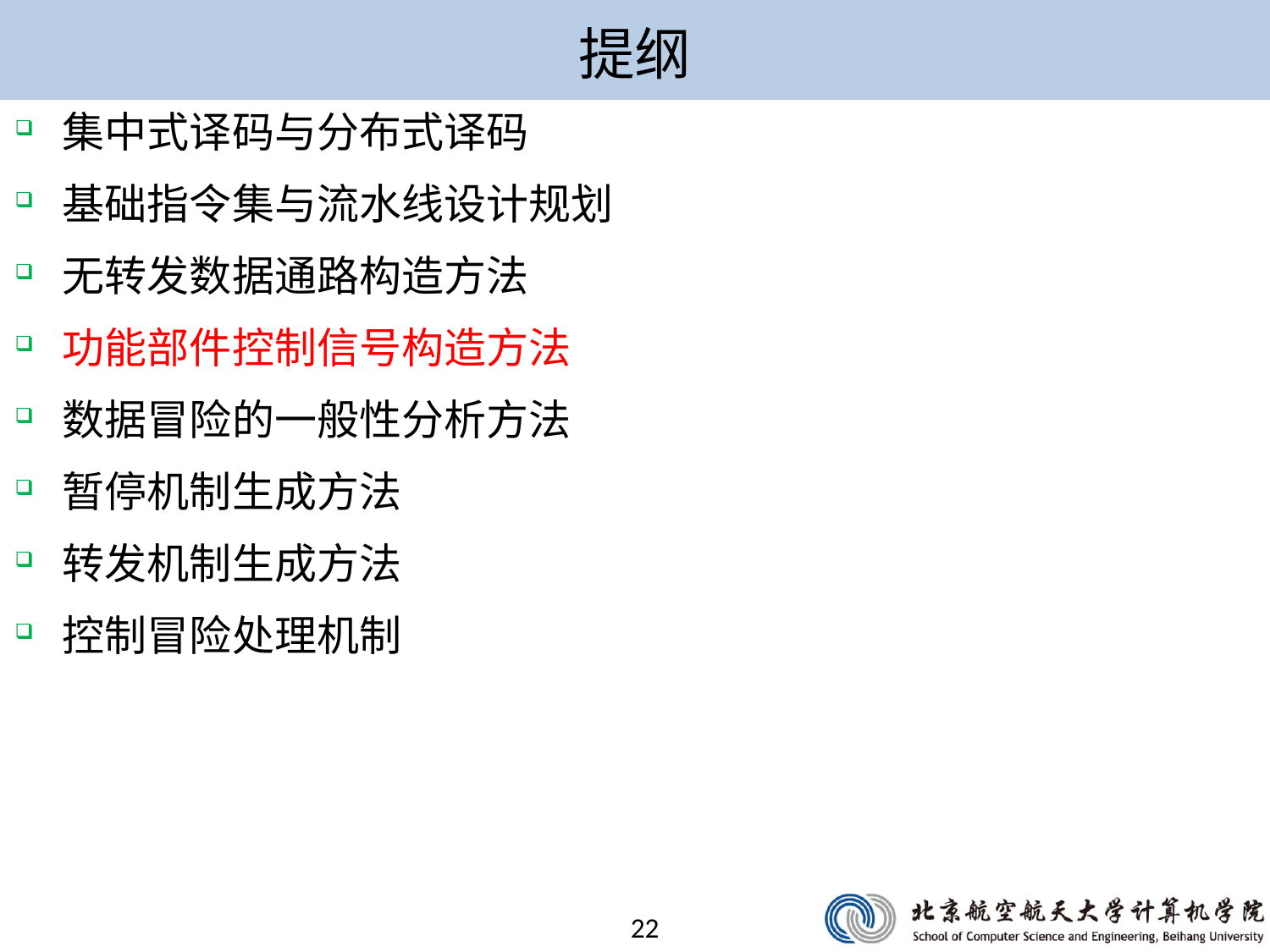

# 提纲
集中式译码与分布式译码
基础指令集与流水线设计规划
无转发数据通路构造方法
功能部件控制信号构造方法
数据冒险的一般性分析方法
暂停机制生成方法
转发机制生成方法
控制冒险处理机制
22